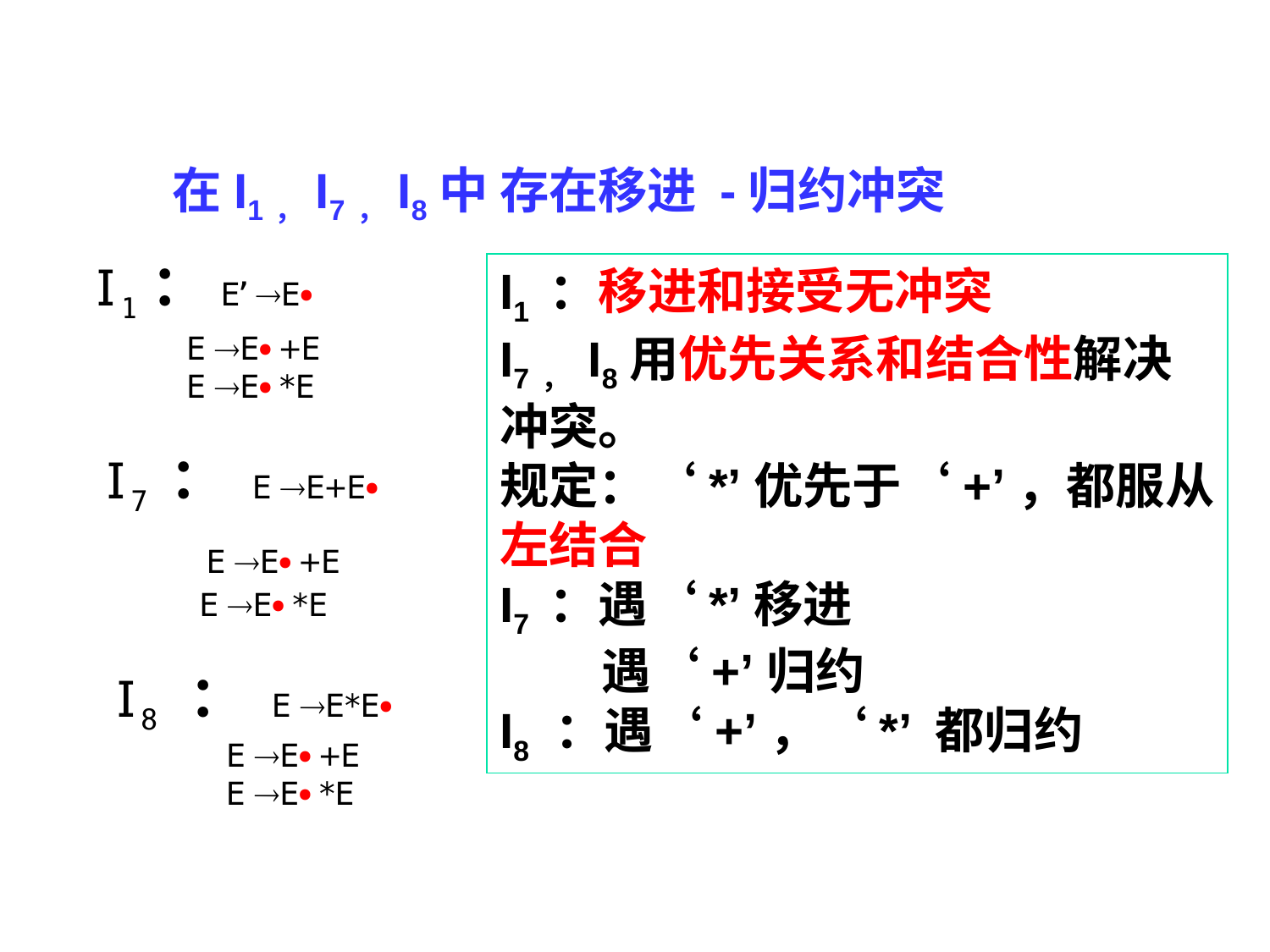

# 在I1，I7，I8中 存在移进 -归约冲突
I1：E’ →E•
         E →E•+E
         E →E•*E
 I7 ： E →E+E•
           E →E•+E
           E →E•*E

  I8 ： E →E*E•
             E →E•+E
             E →E•*E
I1 ：移进和接受无冲突
I7， I8用优先关系和结合性解决冲突。
规定：‘*’优先于‘+’，都服从左结合
I7 ：遇‘*’移进
        遇‘+’归约
I8 ：遇‘+’，‘*’ 都归约
116